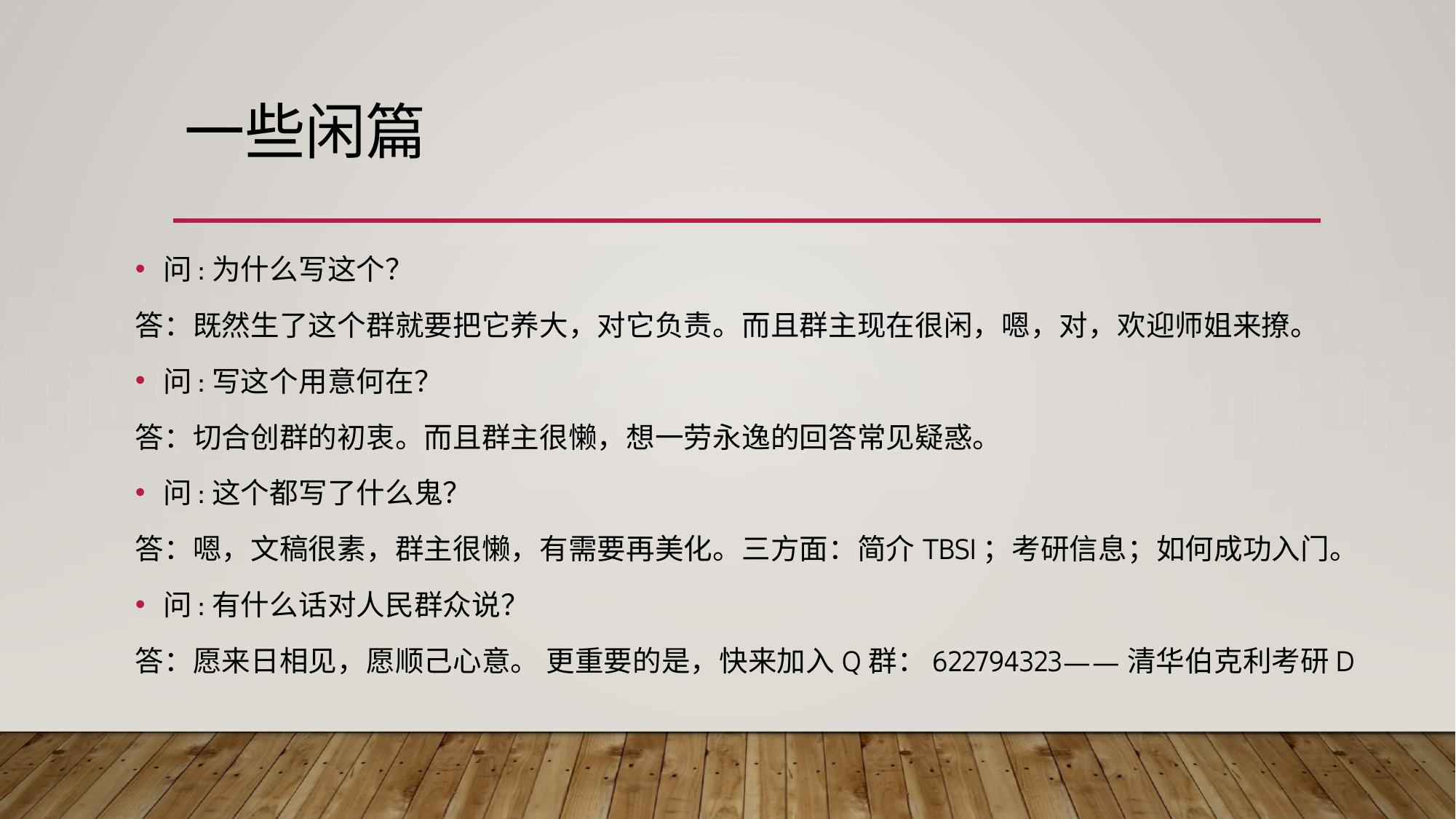

# 一些闲篇
问:为什么写这个？
答：既然生了这个群就要把它养大，对它负责。而且群主现在很闲，嗯，对，欢迎师姐来撩。
问:写这个用意何在？
答：切合创群的初衷。而且群主很懒，想一劳永逸的回答常见疑惑。
问:这个都写了什么鬼？
答：嗯，文稿很素，群主很懒，有需要再美化。三方面：简介TBSI；考研信息；如何成功入门。
问:有什么话对人民群众说？
答：愿来日相见，愿顺己心意。 更重要的是，快来加入Q群：622794323——清华伯克利考研D